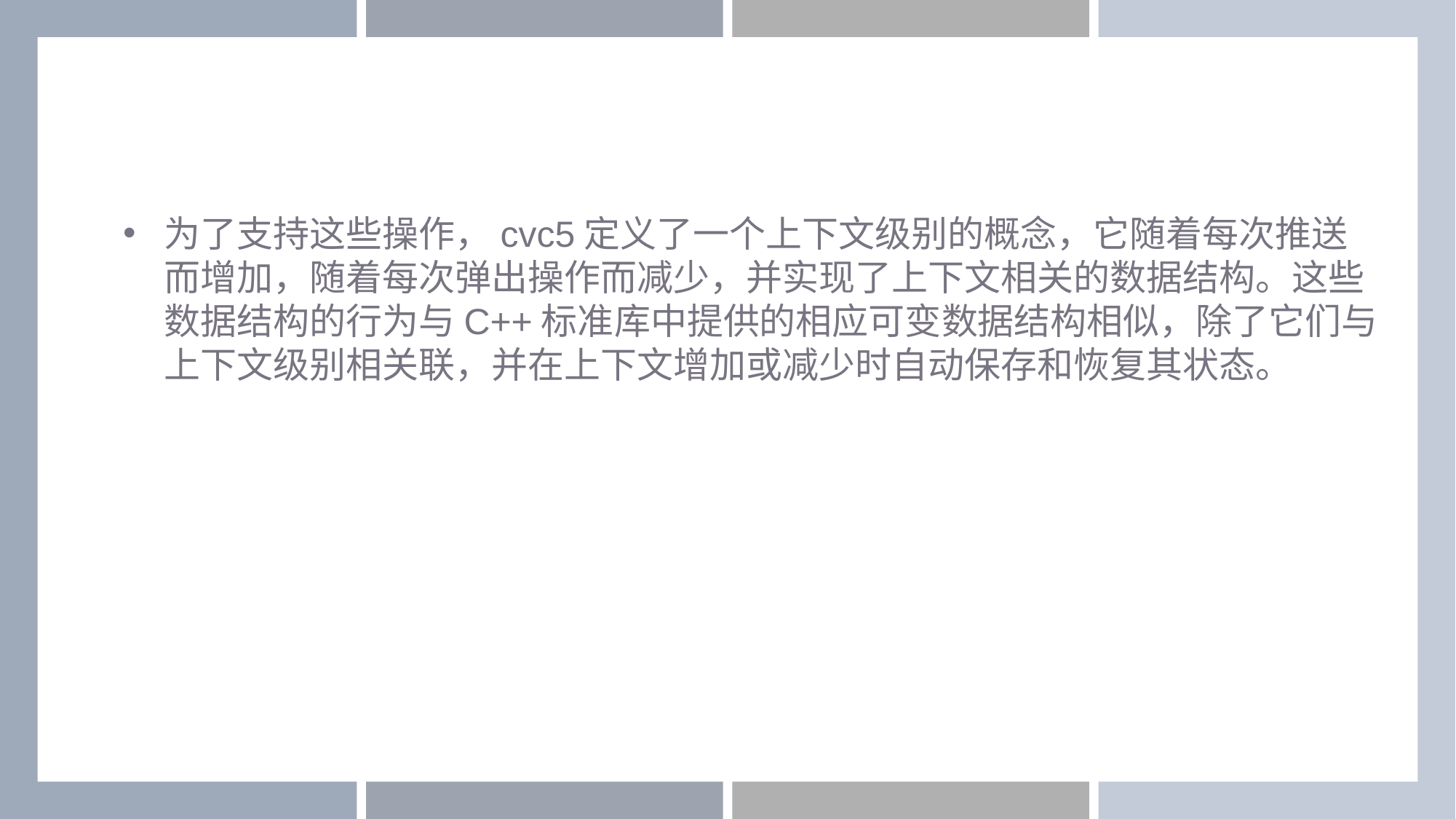

为了支持这些操作，cvc5定义了一个上下文级别的概念，它随着每次推送而增加，随着每次弹出操作而减少，并实现了上下文相关的数据结构。这些数据结构的行为与C++标准库中提供的相应可变数据结构相似，除了它们与上下文级别相关联，并在上下文增加或减少时自动保存和恢复其状态。